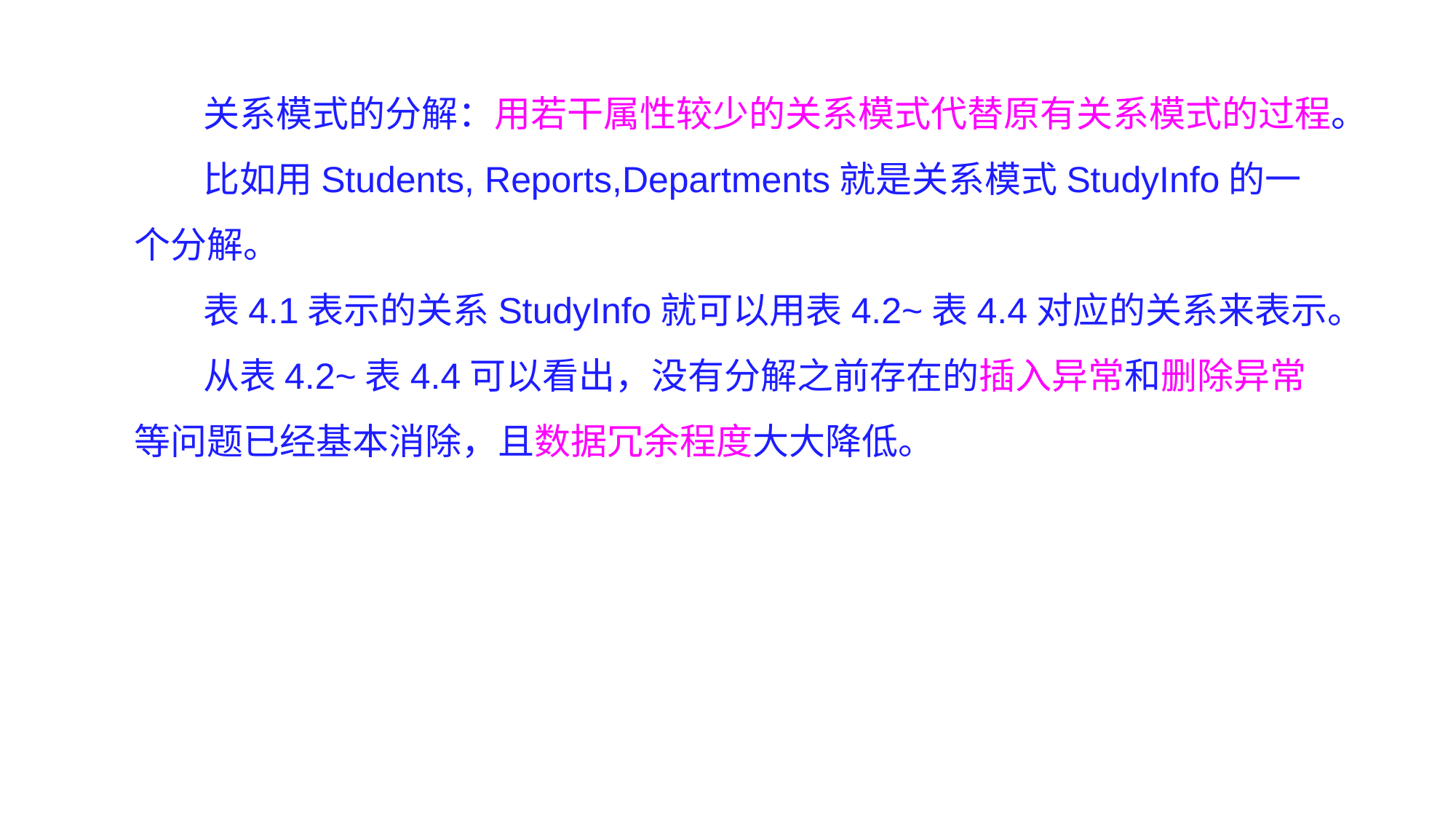

关系模式的分解：用若干属性较少的关系模式代替原有关系模式的过程。
比如用Students, Reports,Departments就是关系模式StudyInfo的一个分解。
表4.1表示的关系StudyInfo就可以用表4.2~表4.4对应的关系来表示。
从表4.2~表4.4可以看出，没有分解之前存在的插入异常和删除异常等问题已经基本消除，且数据冗余程度大大降低。